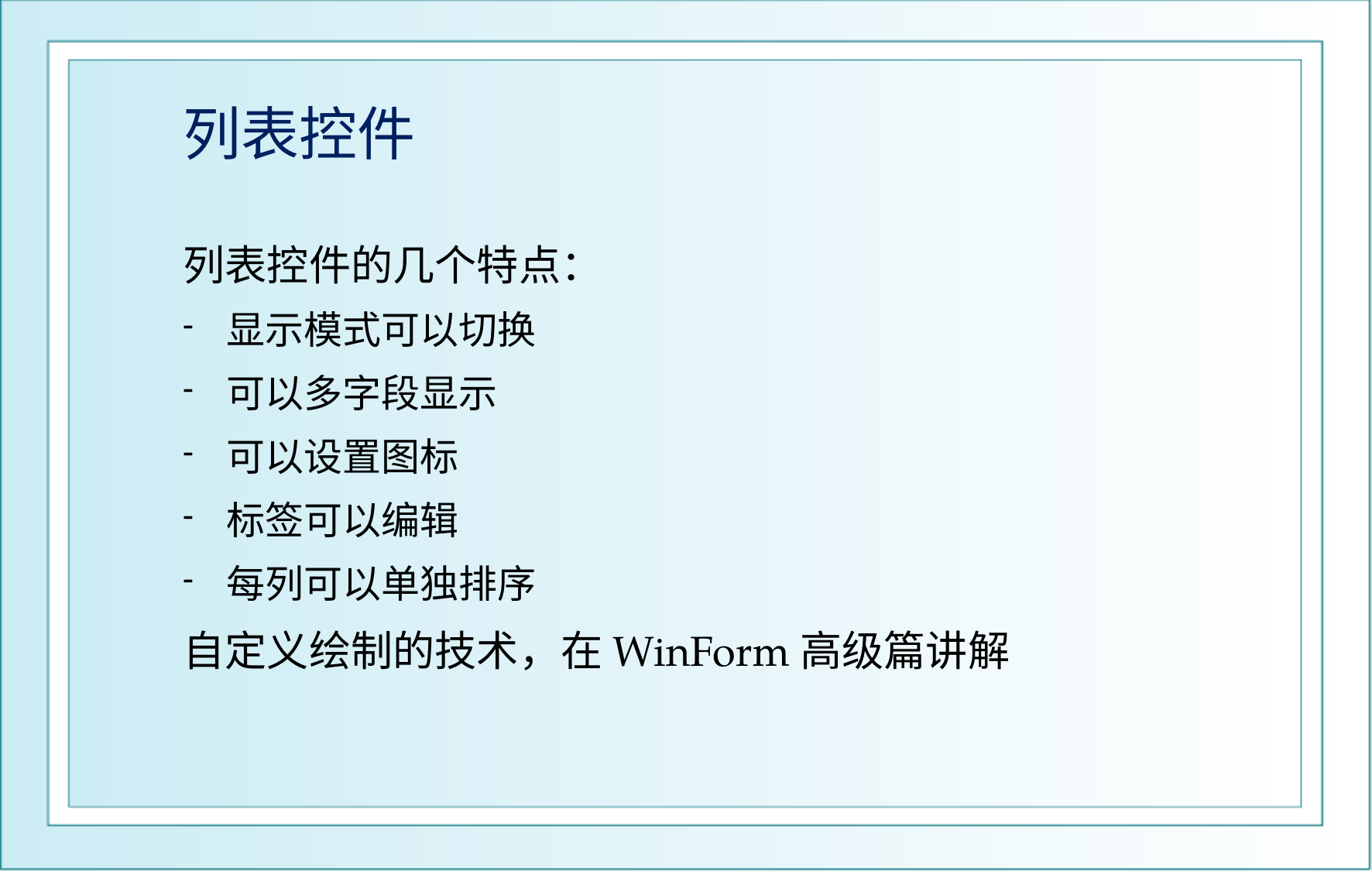

# 列表控件
列表控件的几个特点：
显示模式可以切换
可以多字段显示
可以设置图标
标签可以编辑
每列可以单独排序
自定义绘制的技术，在WinForm高级篇讲解